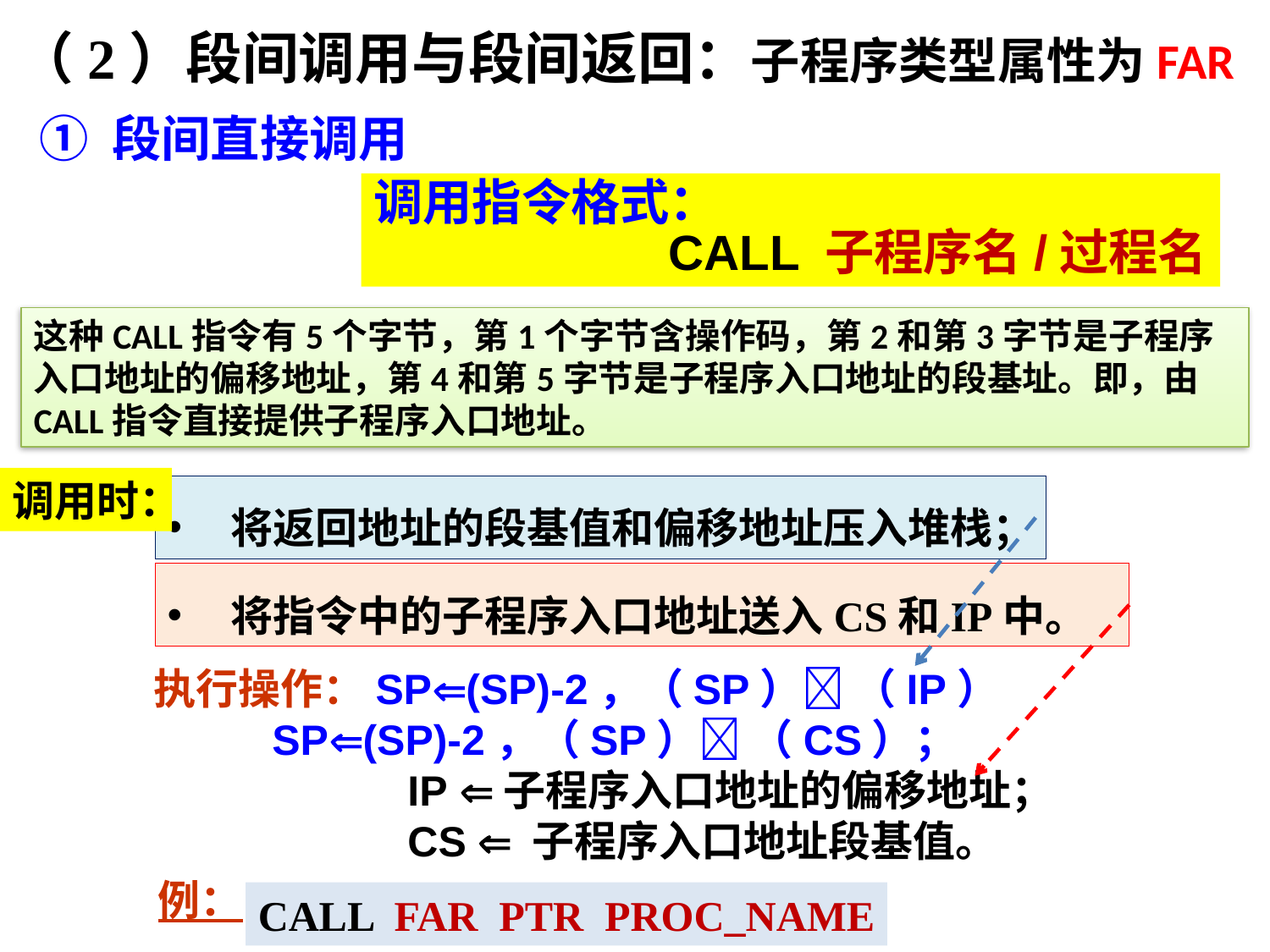

（2）段间调用与段间返回：子程序类型属性为FAR
① 段间直接调用
调用指令格式：
		   CALL 子程序名/过程名
这种CALL指令有5个字节，第1个字节含操作码，第2和第3字节是子程序入口地址的偏移地址，第4和第5字节是子程序入口地址的段基址。即，由CALL指令直接提供子程序入口地址。
调用时：
将返回地址的段基值和偏移地址压入堆栈；
将指令中的子程序入口地址送入CS和IP中。
执行操作：SP⇐(SP)-2，（SP）⇐ （IP）
          SP⇐(SP)-2，（SP）⇐ （CS）；
		IP ⇐子程序入口地址的偏移地址；
		CS ⇐ 子程序入口地址段基值。
例：
CALL  FAR  PTR  PROC_NAME
107